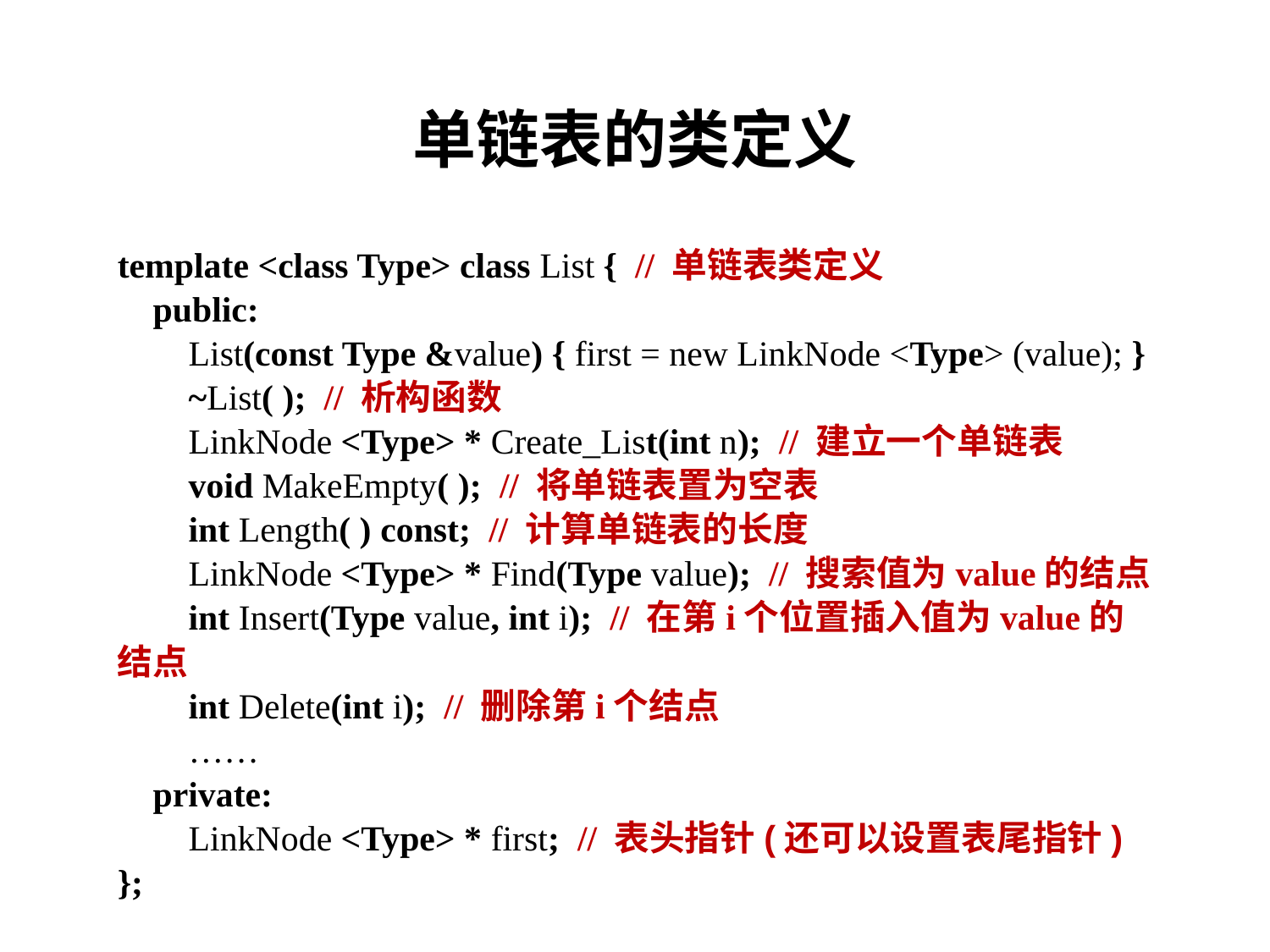

# 单链表的类定义
template <class Type> class List {  // 单链表类定义
    public:
        List(const Type &value) { first = new LinkNode <Type> (value); }
        ~List( );  // 析构函数
        LinkNode <Type> * Create_List(int n);  // 建立一个单链表
        void MakeEmpty( );  // 将单链表置为空表
        int Length( ) const;  // 计算单链表的长度
        LinkNode <Type> * Find(Type value);  // 搜索值为value的结点
        int Insert(Type value, int i);  // 在第i个位置插入值为value的结点
        int Delete(int i);  // 删除第i个结点
        ……
    private:
        LinkNode <Type> * first;  // 表头指针(还可以设置表尾指针)
};